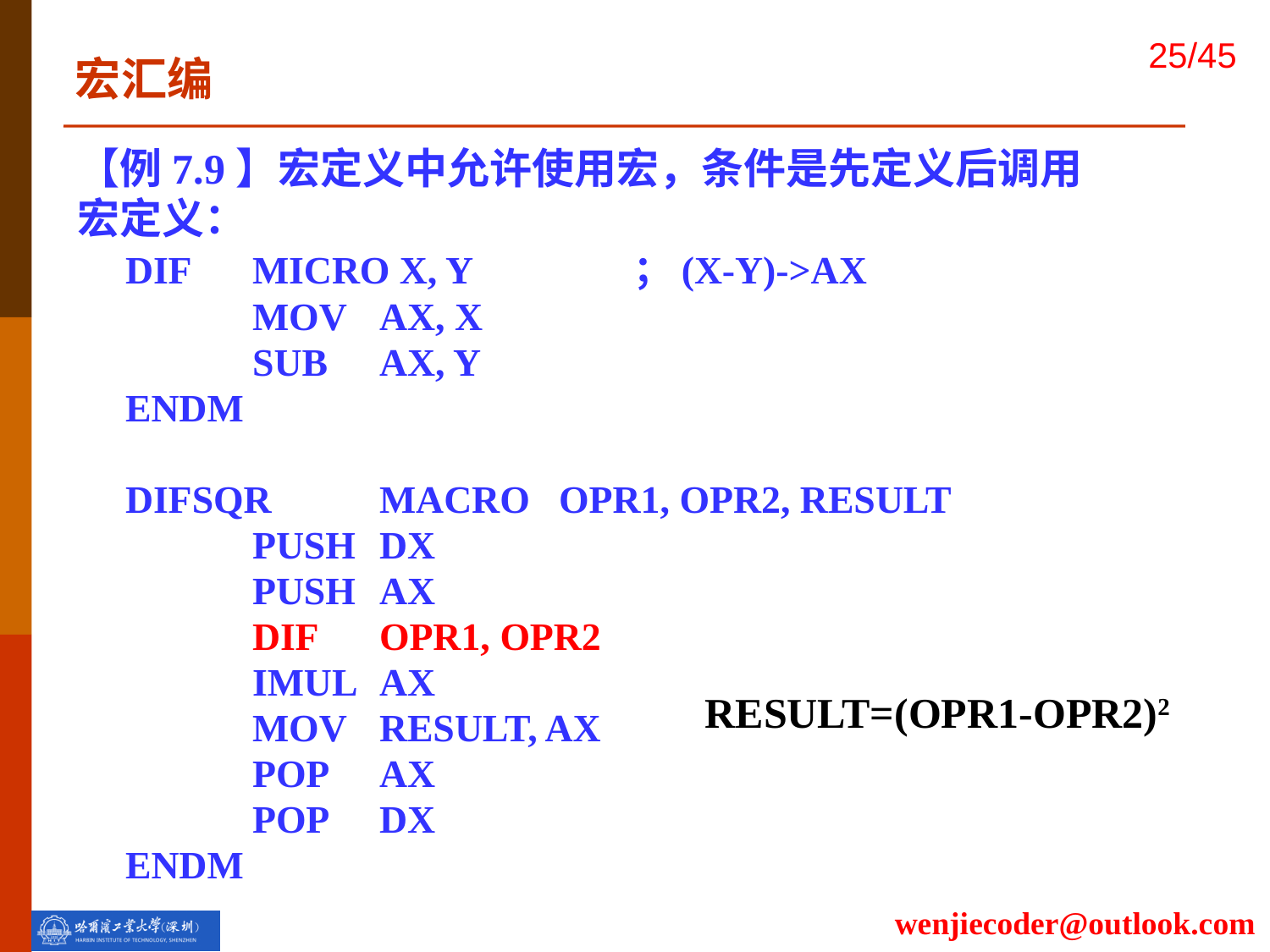

宏汇编
【例7.9】宏定义中允许使用宏，条件是先定义后调用
宏定义：
	DIF	MICRO X, Y		；(X-Y)->AX
		MOV	AX, X
		SUB	AX, Y
	ENDM

	DIFSQR	MACRO   OPR1, OPR2, RESULT
		PUSH	DX
		PUSH	AX
		DIF	OPR1, OPR2
		IMUL	AX
		MOV	RESULT, AX
		POP	AX
		POP	DX
	ENDM
RESULT=(OPR1-OPR2)2